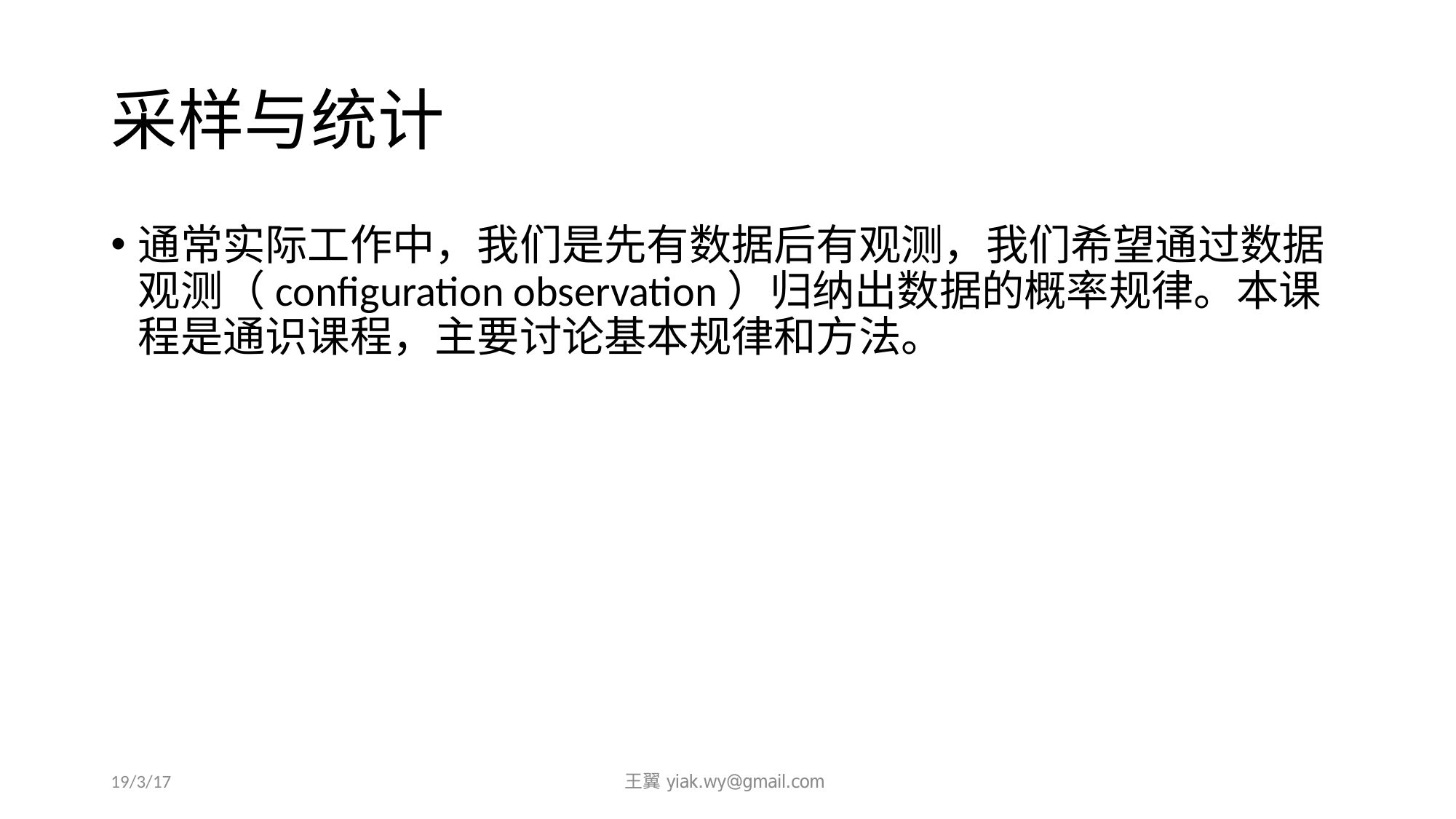

# 采样与统计
通常实际工作中，我们是先有数据后有观测，我们希望通过数据观测（configuration observation）归纳出数据的概率规律。本课程是通识课程，主要讨论基本规律和方法。

19/3/17
王翼 yiak.wy@gmail.com